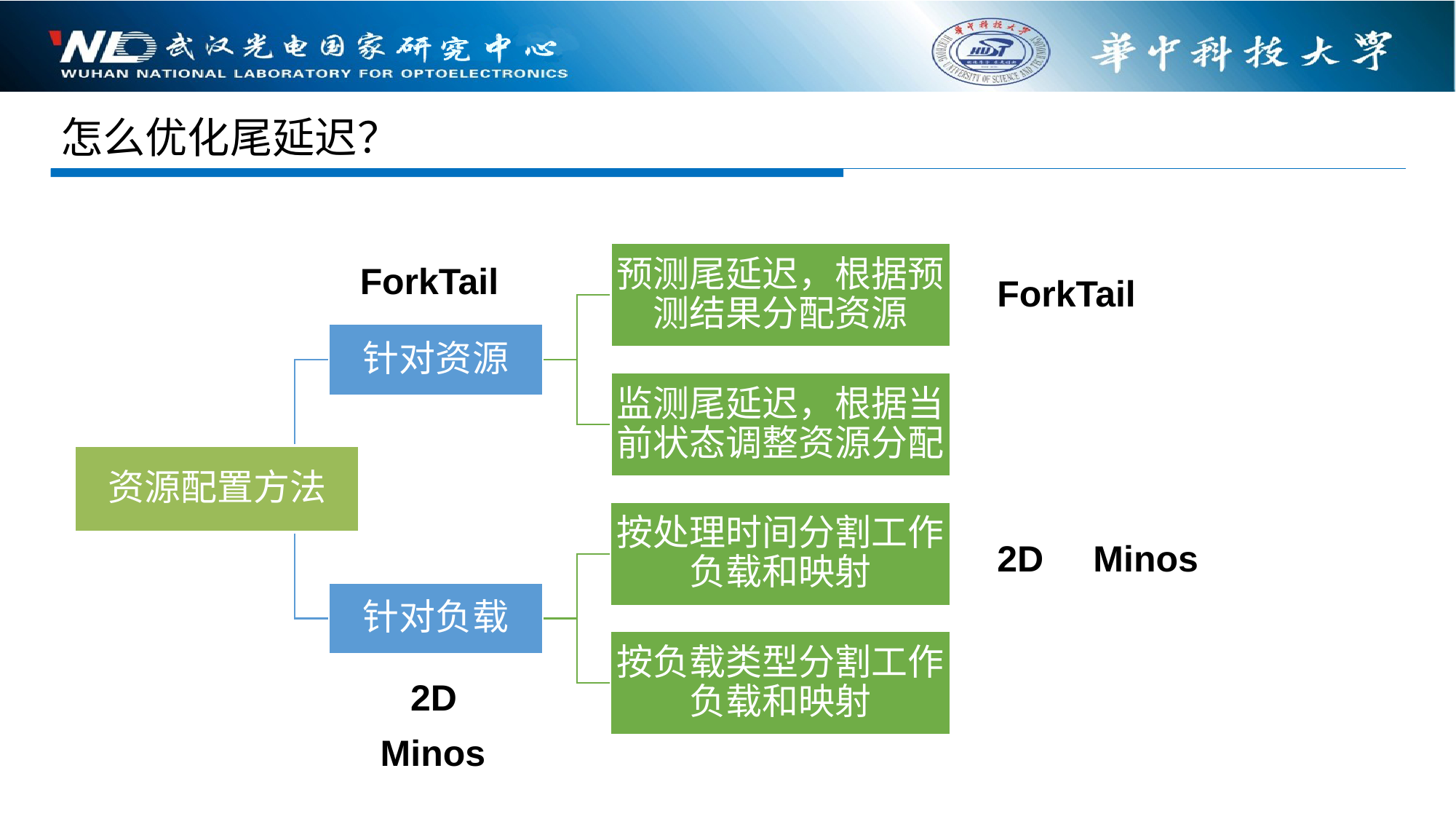

# 怎么优化尾延迟？

资源配置方法
针对资源
预测尾延迟，根据预测结果分配资源
监测尾延迟，根据当前状态调整资源分配
针对负载
按处理时间分割工作负载和映射
按负载类型分割工作负载和映射
ForkTail
ForkTail
Minos
2D
2D
Minos